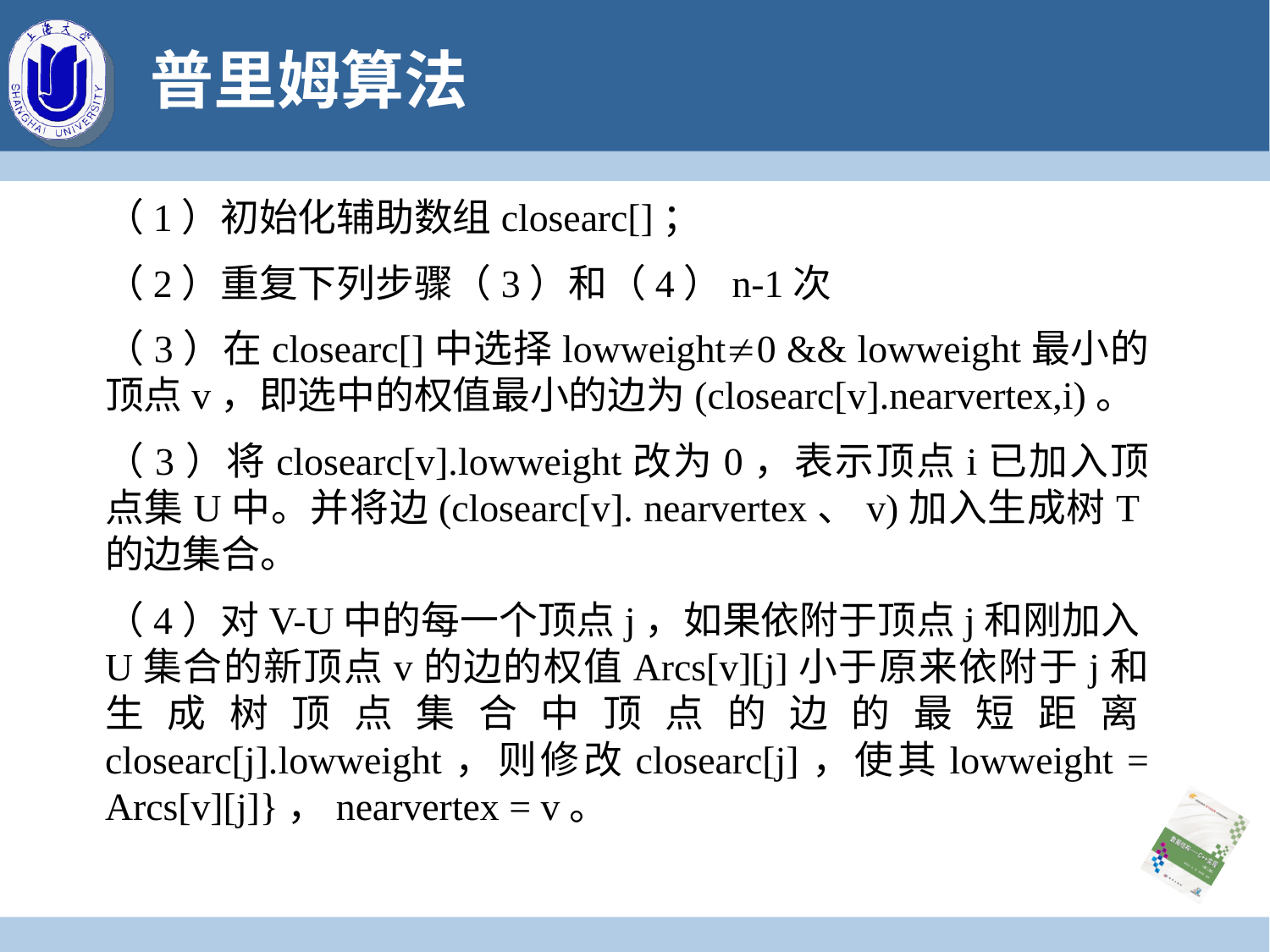

# 普里姆算法
（1）初始化辅助数组closearc[]；
（2）重复下列步骤（3）和（4）n-1次
（3）在closearc[]中选择lowweight≠0 && lowweight最小的顶点v，即选中的权值最小的边为(closearc[v].nearvertex,i)。
（3）将closearc[v].lowweight改为0，表示顶点i已加入顶点集U中。并将边(closearc[v]. nearvertex、v)加入生成树T的边集合。
（4）对V-U中的每一个顶点j，如果依附于顶点j和刚加入U集合的新顶点v的边的权值Arcs[v][j]小于原来依附于j和生成树顶点集合中顶点的边的最短距离closearc[j].lowweight，则修改closearc[j]，使其lowweight = Arcs[v][j]}，nearvertex = v。